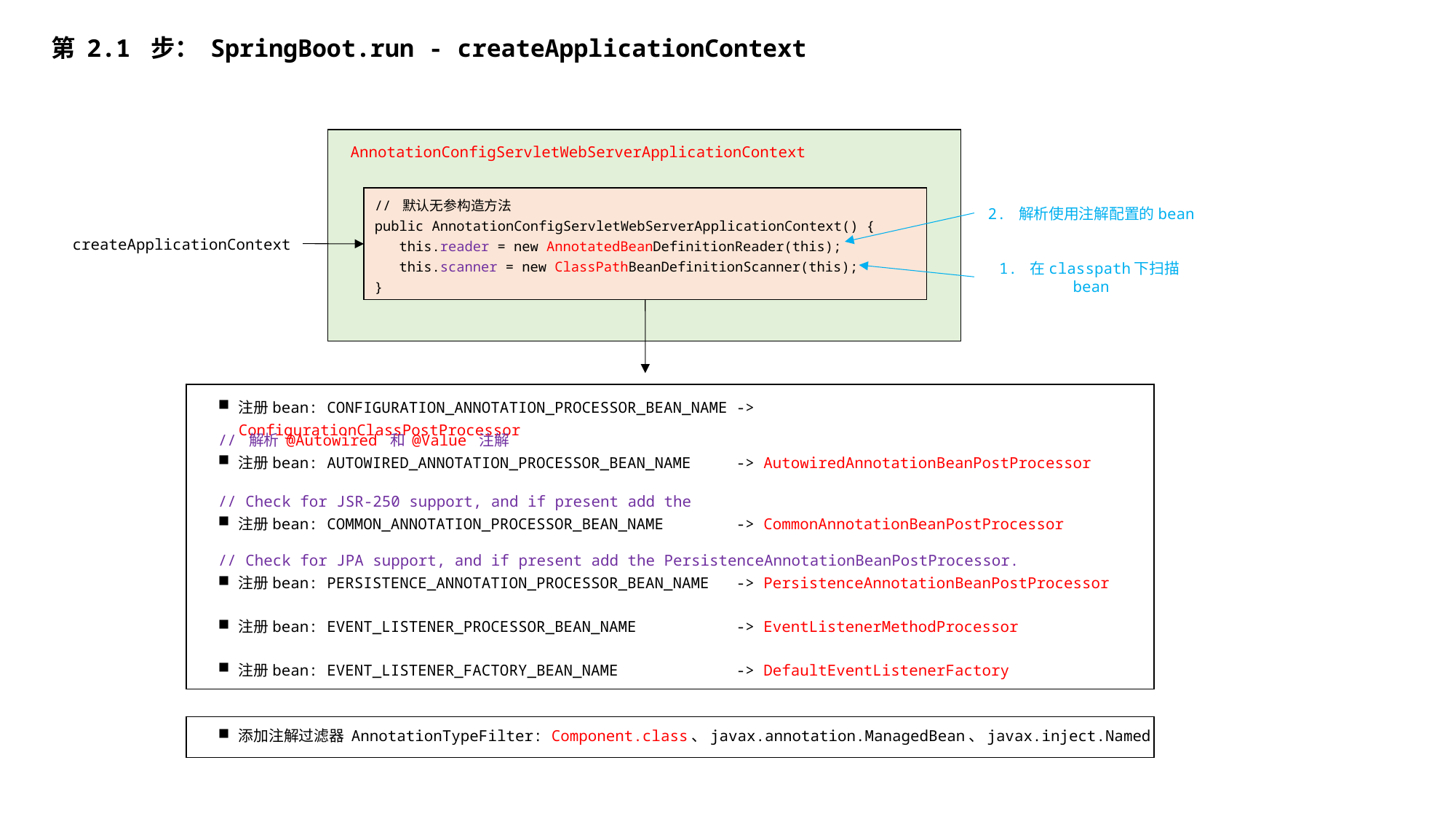

第 2.1 步： SpringBoot.run - createApplicationContext

AnnotationConfigServletWebServerApplicationContext
// 默认无参构造方法
public AnnotationConfigServletWebServerApplicationContext() {
   this.reader = new AnnotatedBeanDefinitionReader(this);
   this.scanner = new ClassPathBeanDefinitionScanner(this);
}
2. 解析使用注解配置的bean
createApplicationContext
1. 在classpath下扫描bean

注册bean: CONFIGURATION_ANNOTATION_PROCESSOR_BEAN_NAME -> ConfigurationClassPostProcessor
// 解析 @Autowired 和 @Value 注解
注册bean: AUTOWIRED_ANNOTATION_PROCESSOR_BEAN_NAME     -> AutowiredAnnotationBeanPostProcessor
// Check for JSR-250 support, and if present add the
注册bean: COMMON_ANNOTATION_PROCESSOR_BEAN_NAME        -> CommonAnnotationBeanPostProcessor
// Check for JPA support, and if present add the PersistenceAnnotationBeanPostProcessor.
注册bean: PERSISTENCE_ANNOTATION_PROCESSOR_BEAN_NAME   -> PersistenceAnnotationBeanPostProcessor
注册bean: EVENT_LISTENER_PROCESSOR_BEAN_NAME           -> EventListenerMethodProcessor
注册bean: EVENT_LISTENER_FACTORY_BEAN_NAME             -> DefaultEventListenerFactory

添加注解过滤器 AnnotationTypeFilter: Component.class、javax.annotation.ManagedBean、javax.inject.Named